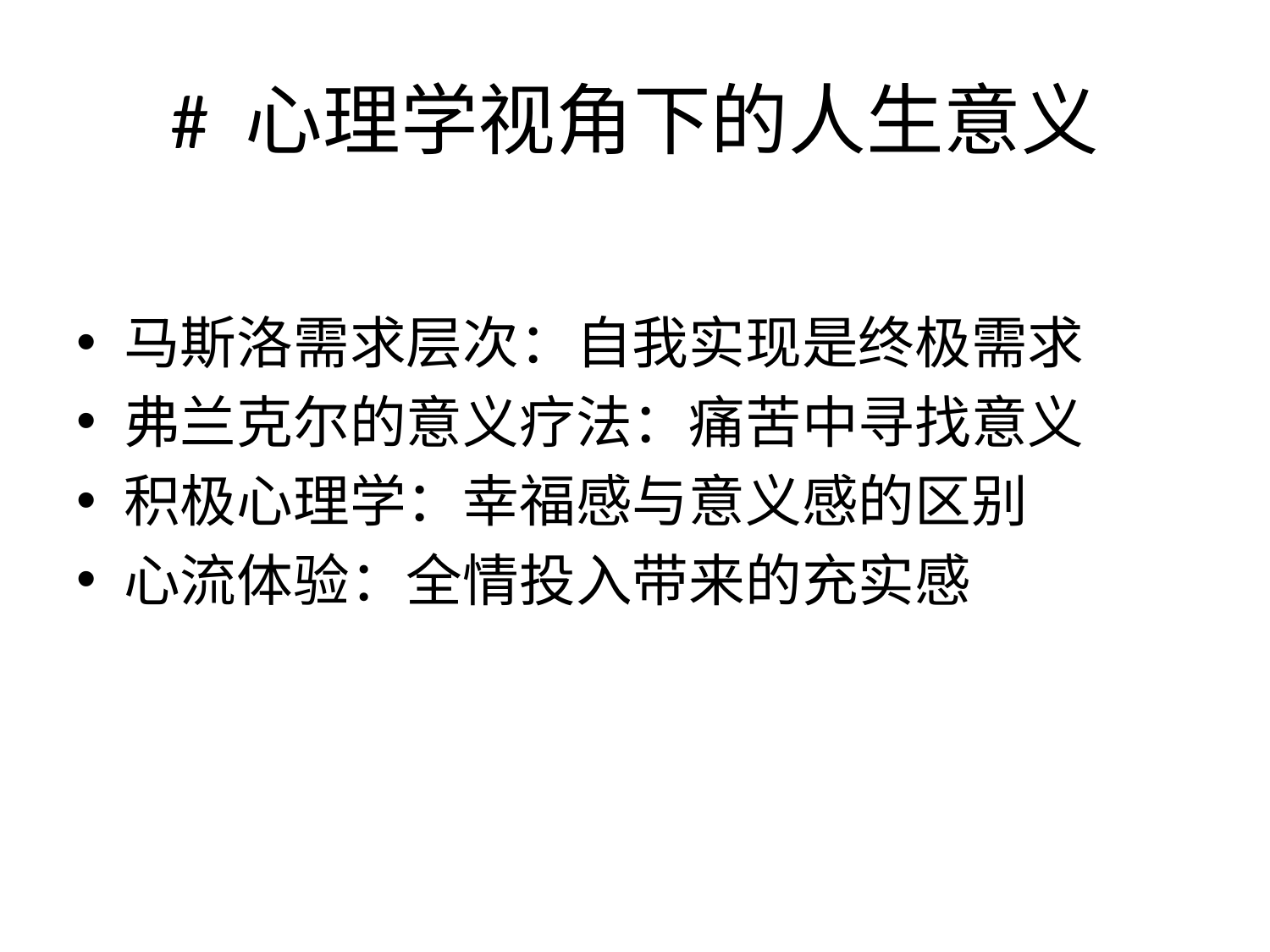

# # 心理学视角下的人生意义

马斯洛需求层次：自我实现是终极需求
弗兰克尔的意义疗法：痛苦中寻找意义
积极心理学：幸福感与意义感的区别
心流体验：全情投入带来的充实感